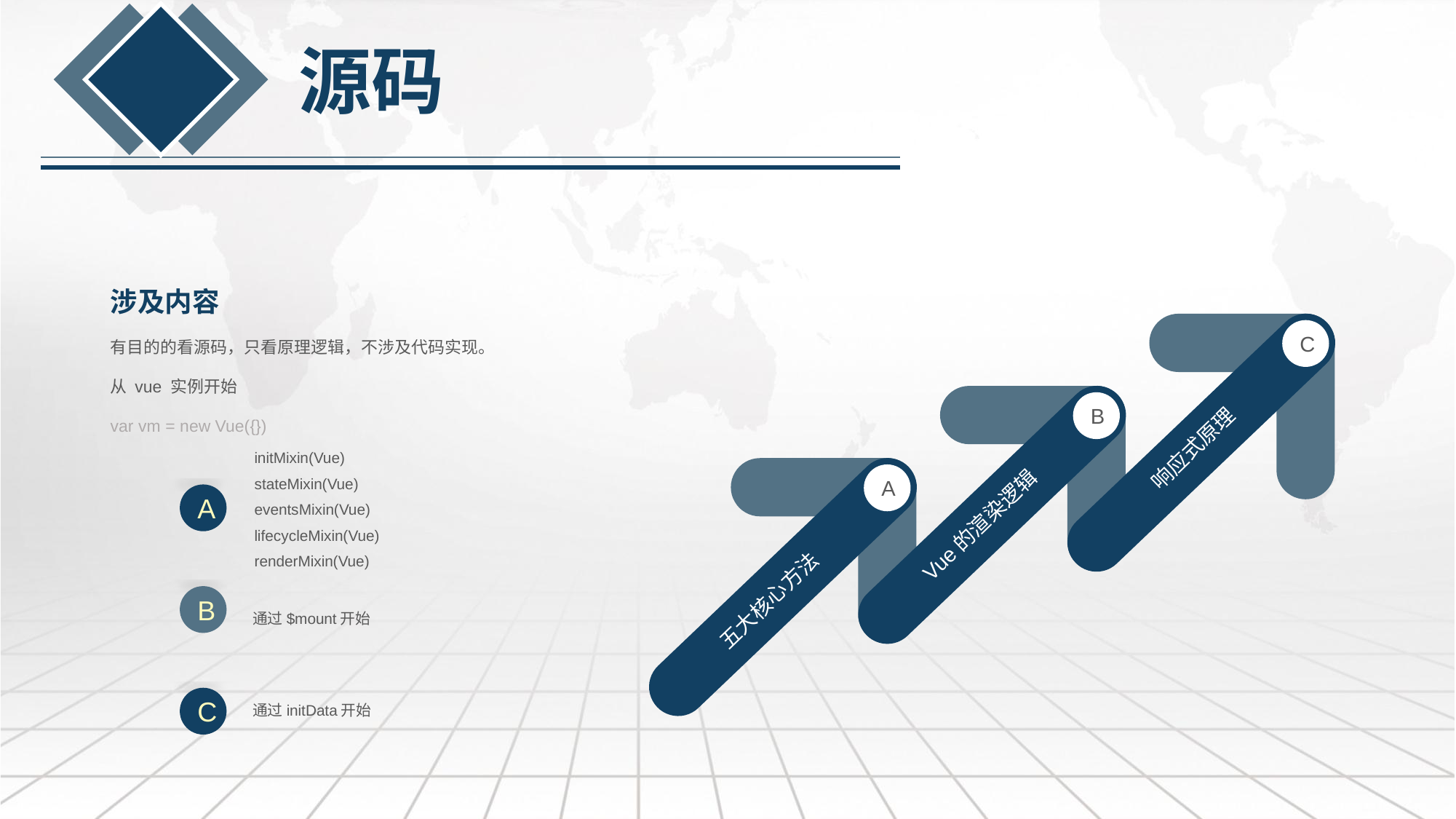

源码
涉及内容
有目的的看源码，只看原理逻辑，不涉及代码实现。
从 vue 实例开始
var vm = new Vue({})

C

B

响应式原理
initMixin(Vue)
stateMixin(Vue)
eventsMixin(Vue)
lifecycleMixin(Vue)
renderMixin(Vue)

A

A
Vue的渲染逻辑

五大核心方法
B
通过$mount开始
C
通过initData开始